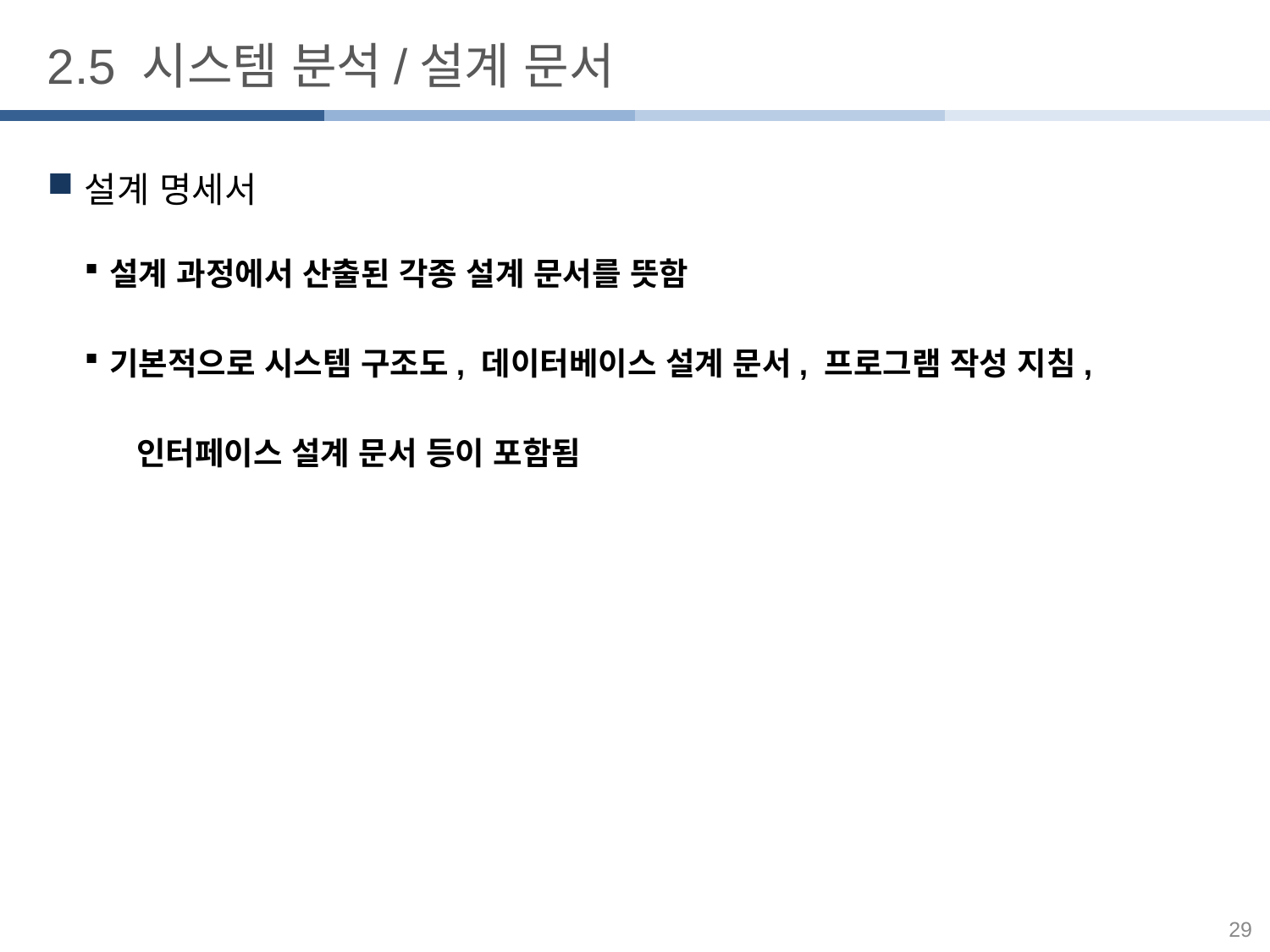

# 2.5 시스템 분석/설계 문서
설계 명세서
설계 과정에서 산출된 각종 설계 문서를 뜻함
기본적으로 시스템 구조도, 데이터베이스 설계 문서, 프로그램 작성 지침,
     인터페이스 설계 문서 등이 포함됨

29